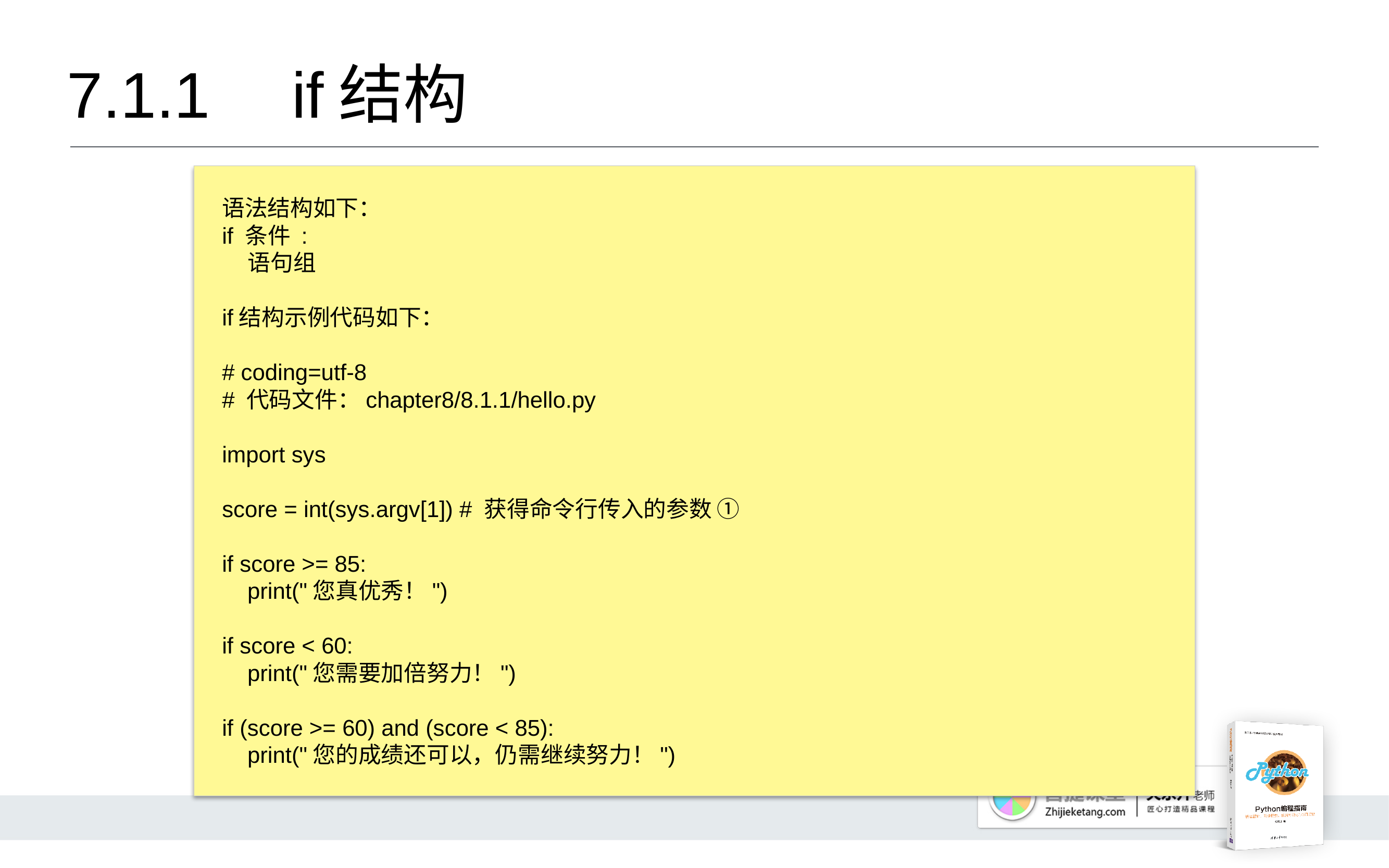

# 7.1.1 	if结构
语法结构如下：
if 条件 :
    语句组

if结构示例代码如下：

# coding=utf-8
# 代码文件：chapter8/8.1.1/hello.py

import sys

score = int(sys.argv[1]) # 获得命令行传入的参数 ①

if score >= 85:
    print("您真优秀！")

if score < 60:
    print("您需要加倍努力！")

if (score >= 60) and (score < 85):
    print("您的成绩还可以，仍需继续努力！")